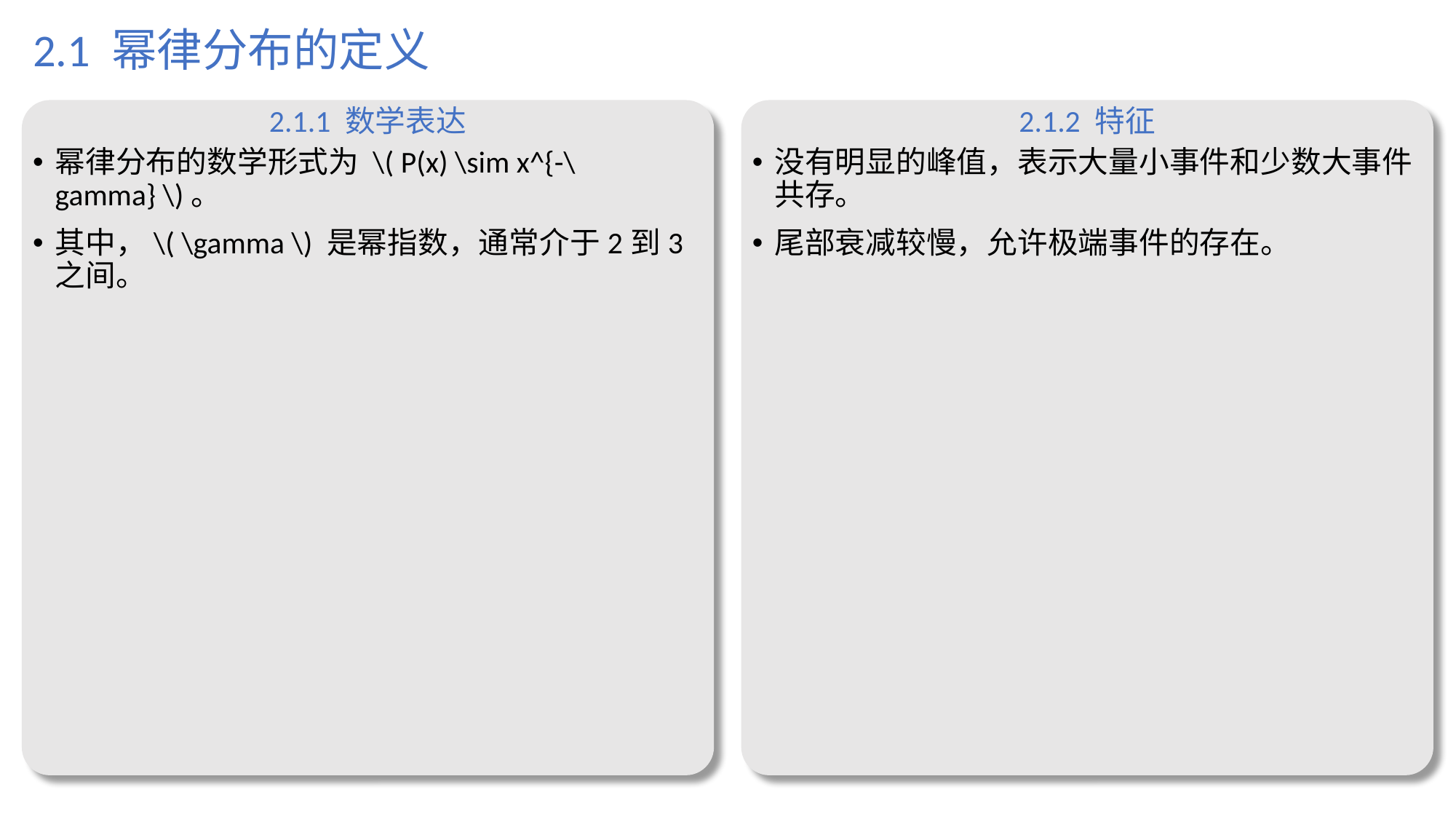

# 2.1 幂律分布的定义

2.1.1 数学表达

2.1.2 特征
幂律分布的数学形式为 \( P(x) \sim x^{-\gamma} \)。
其中，\( \gamma \) 是幂指数，通常介于2到3之间。
没有明显的峰值，表示大量小事件和少数大事件共存。
尾部衰减较慢，允许极端事件的存在。